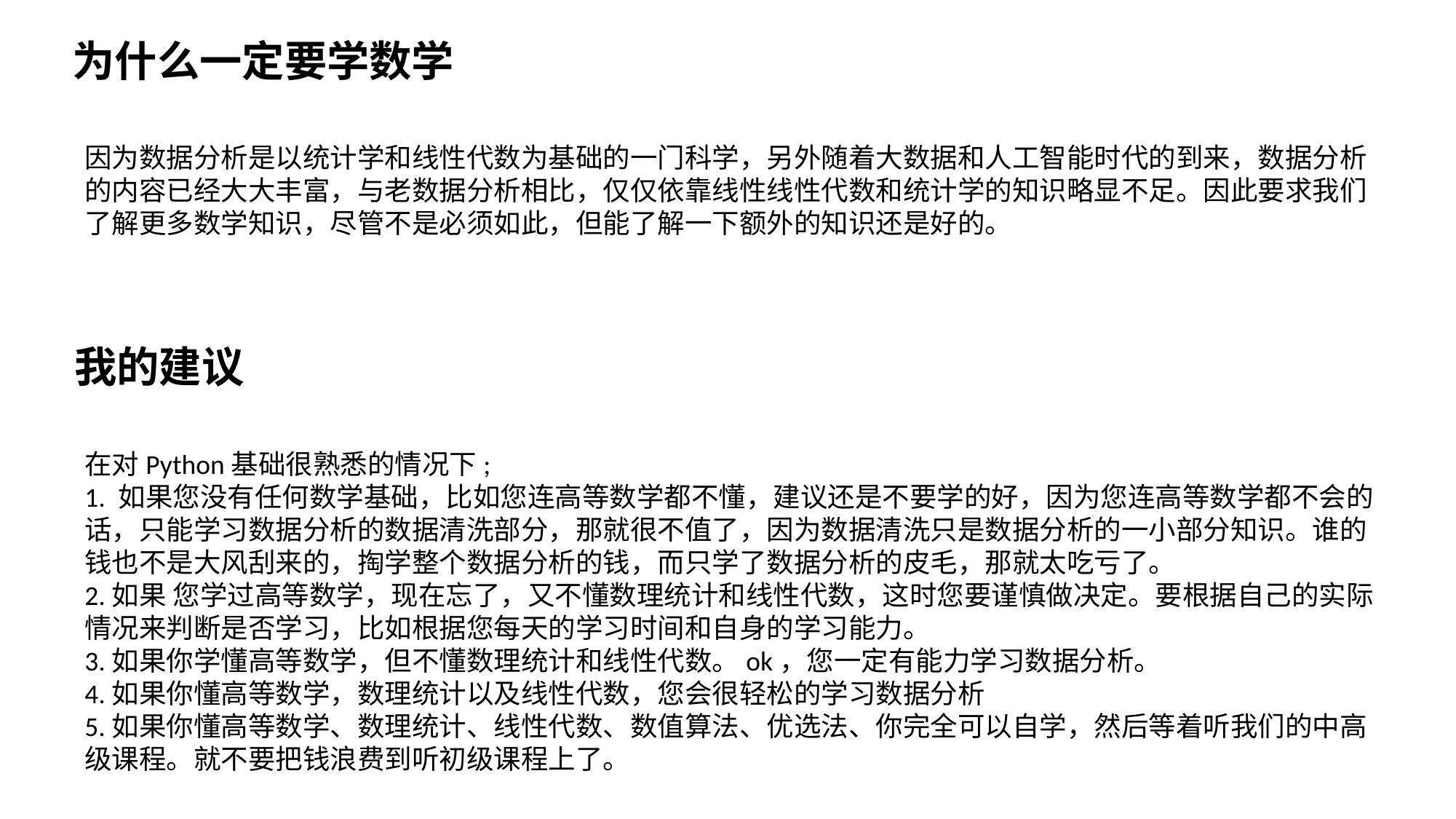

为什么一定要学数学
因为数据分析是以统计学和线性代数为基础的一门科学，另外随着大数据和人工智能时代的到来，数据分析的内容已经大大丰富，与老数据分析相比，仅仅依靠线性线性代数和统计学的知识略显不足。因此要求我们了解更多数学知识，尽管不是必须如此，但能了解一下额外的知识还是好的。
我的建议
在对Python基础很熟悉的情况下;
1. 如果您没有任何数学基础，比如您连高等数学都不懂，建议还是不要学的好，因为您连高等数学都不会的话，只能学习数据分析的数据清洗部分，那就很不值了，因为数据清洗只是数据分析的一小部分知识。谁的钱也不是大风刮来的，掏学整个数据分析的钱，而只学了数据分析的皮毛，那就太吃亏了。
2.如果 您学过高等数学，现在忘了，又不懂数理统计和线性代数，这时您要谨慎做决定。要根据自己的实际情况来判断是否学习，比如根据您每天的学习时间和自身的学习能力。
3.如果你学懂高等数学，但不懂数理统计和线性代数。ok，您一定有能力学习数据分析。
4.如果你懂高等数学，数理统计以及线性代数，您会很轻松的学习数据分析
5.如果你懂高等数学、数理统计、线性代数、数值算法、优选法、你完全可以自学，然后等着听我们的中高级课程。就不要把钱浪费到听初级课程上了。
5